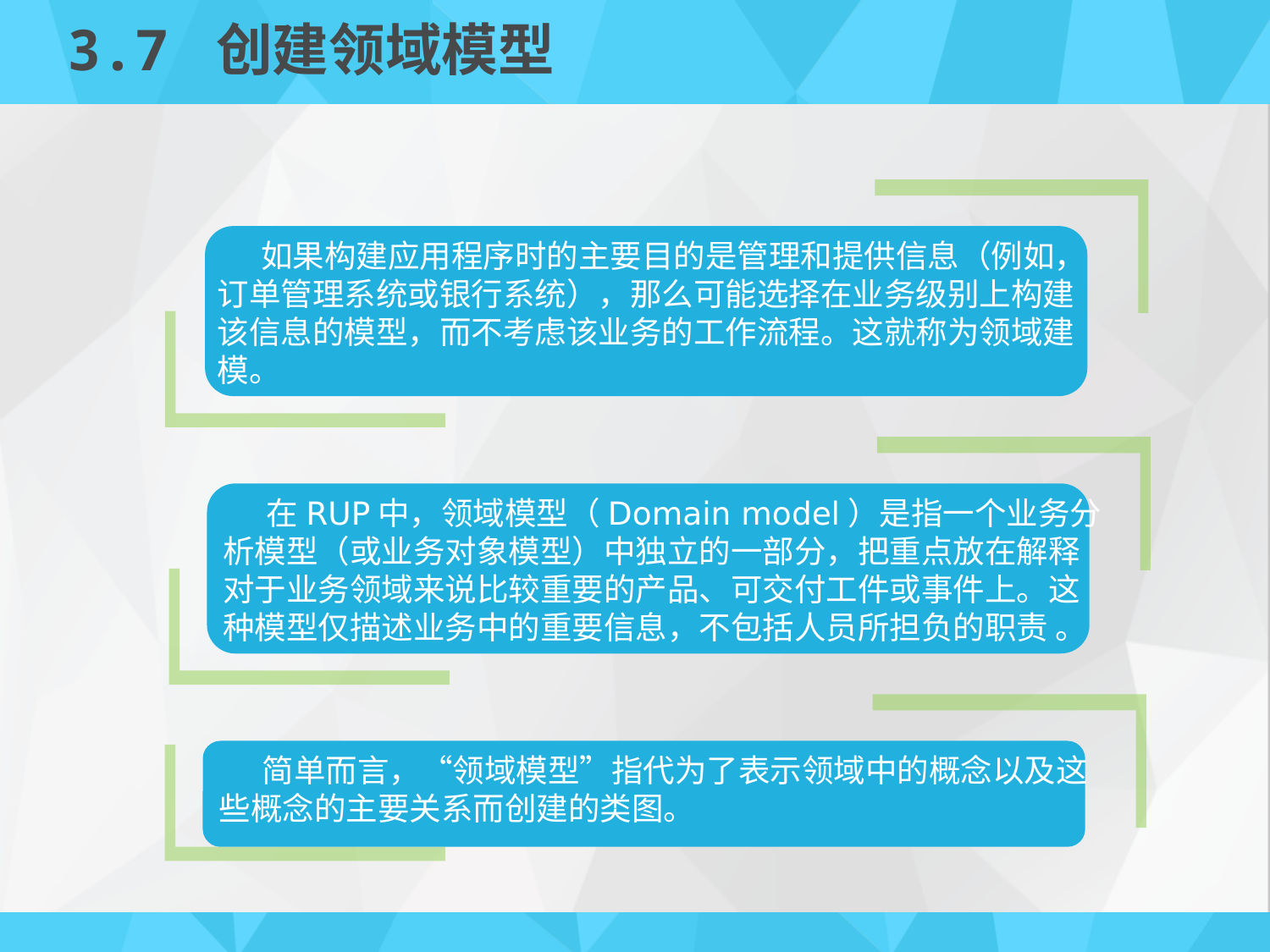

# 3.7 创建领域模型

     如果构建应用程序时的主要目的是管理和提供信息（例如，订单管理系统或银行系统），那么可能选择在业务级别上构建该信息的模型，而不考虑该业务的工作流程。这就称为领域建模。

     在RUP中，领域模型（Domain model）是指一个业务分析模型（或业务对象模型）中独立的一部分，把重点放在解释对于业务领域来说比较重要的产品、可交付工件或事件上。这种模型仅描述业务中的重要信息，不包括人员所担负的职责 。

     简单而言，“领域模型”指代为了表示领域中的概念以及这些概念的主要关系而创建的类图。